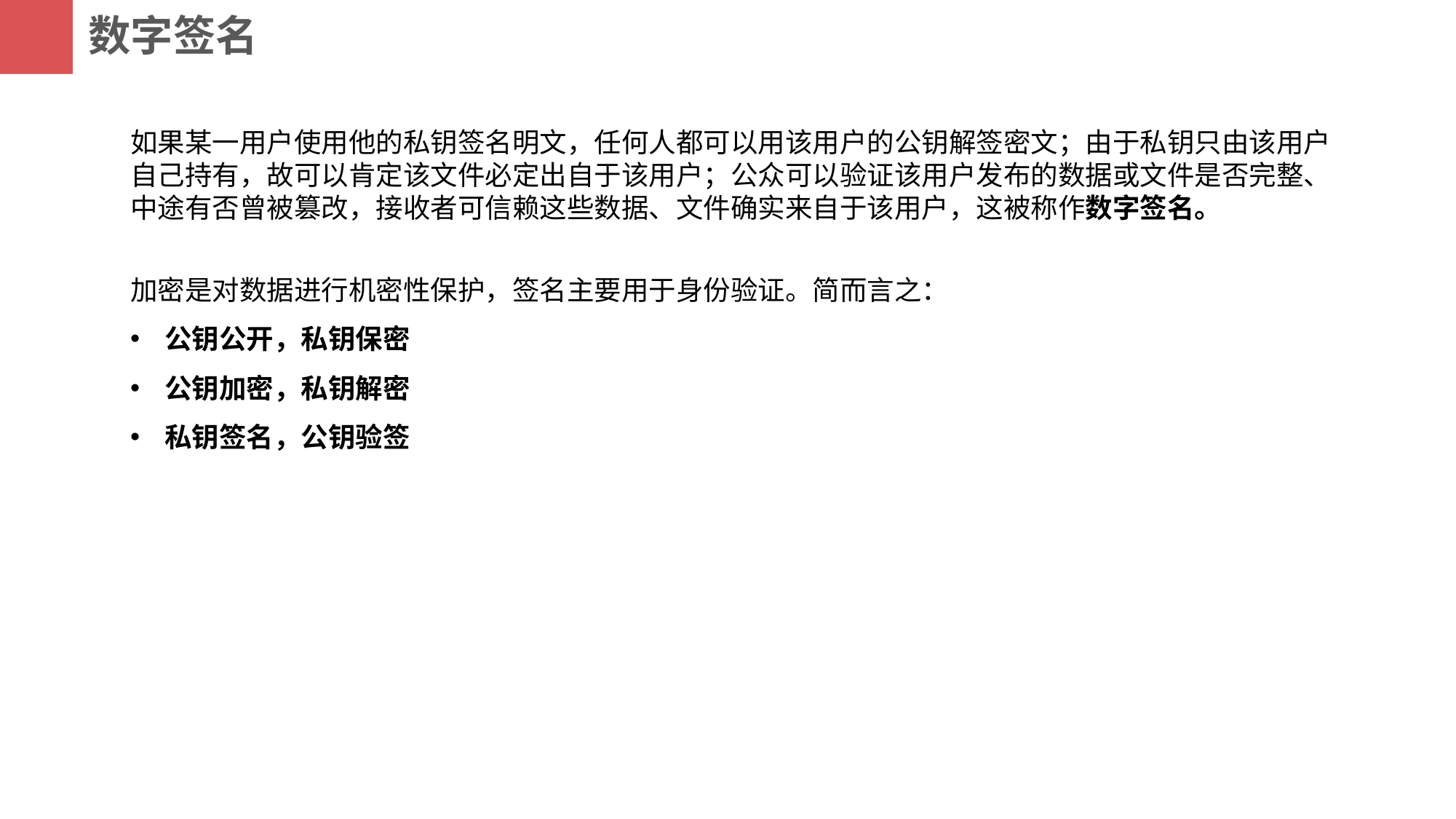

数字签名
如果某一用户使用他的私钥签名明文，任何人都可以用该用户的公钥解签密文；由于私钥只由该用户自己持有，故可以肯定该文件必定出自于该用户；公众可以验证该用户发布的数据或文件是否完整、中途有否曾被篡改，接收者可信赖这些数据、文件确实来自于该用户，这被称作数字签名。

加密是对数据进行机密性保护，签名主要用于身份验证。简而言之：
公钥公开，私钥保密
公钥加密，私钥解密
私钥签名，公钥验签